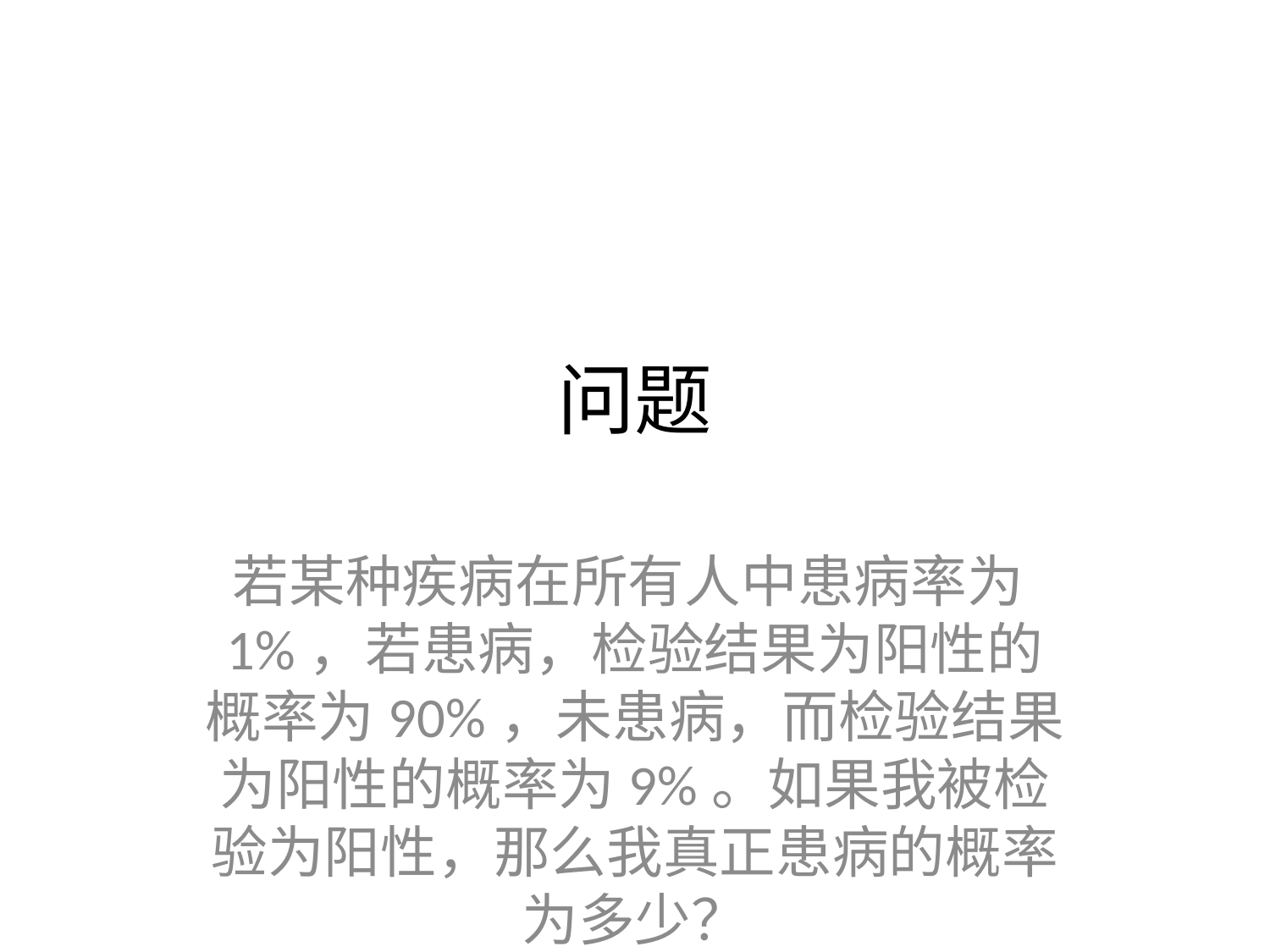

# 问题
若某种疾病在所有人中患病率为1%，若患病，检验结果为阳性的概率为90%，未患病，而检验结果为阳性的概率为9%。如果我被检验为阳性，那么我真正患病的概率为多少？